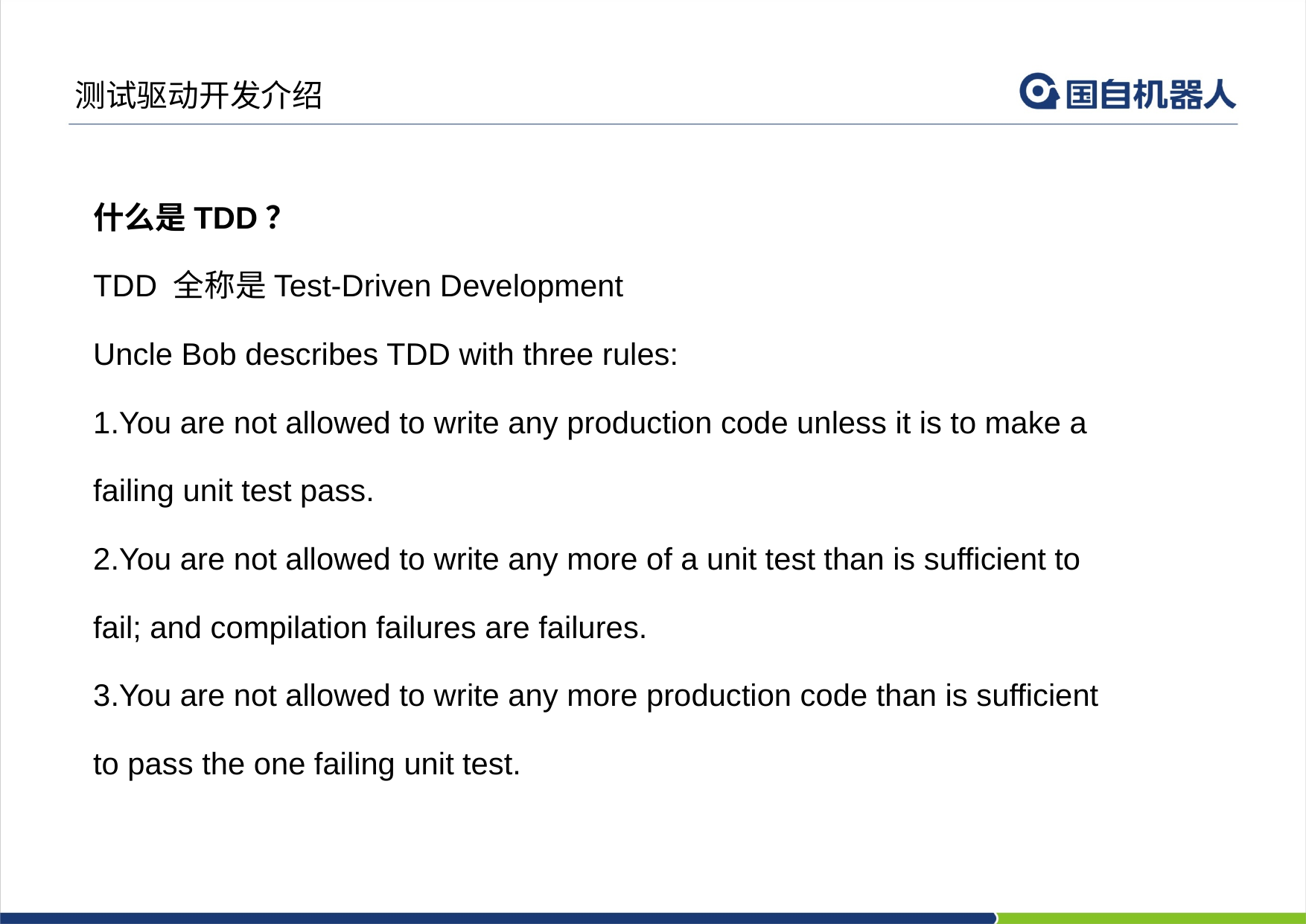

测试驱动开发介绍
什么是TDD？
TDD 全称是Test-Driven Development
Uncle Bob describes TDD with three rules:
1.You are not allowed to write any production code unless it is to make a failing unit test pass.
2.You are not allowed to write any more of a unit test than is sufficient to fail; and compilation failures are failures.
3.You are not allowed to write any more production code than is sufficient to pass the one failing unit test.